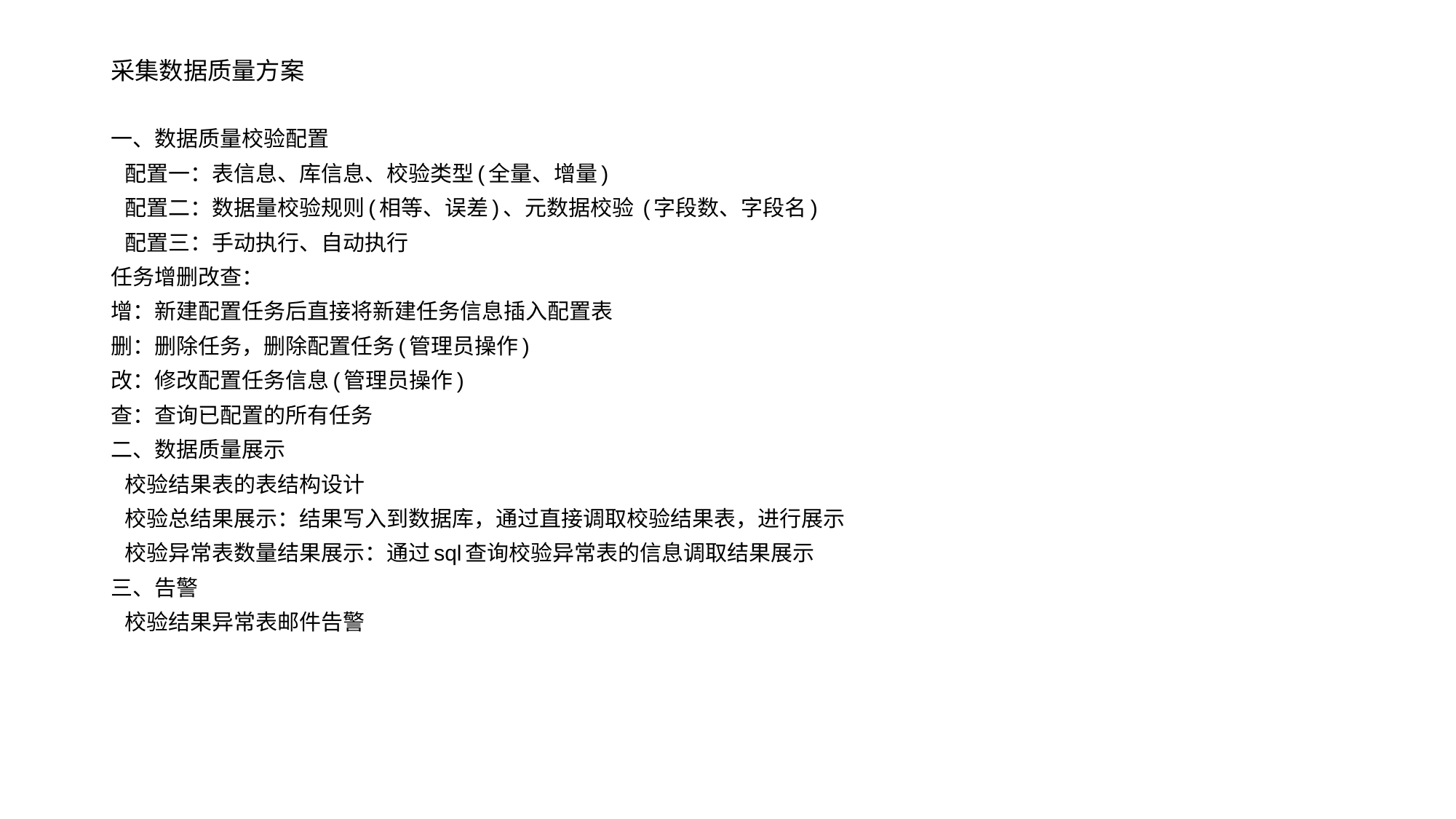

# 采集数据质量方案
一、数据质量校验配置
  配置一：表信息、库信息、校验类型(全量、增量)
  配置二：数据量校验规则(相等、误差)、元数据校验 (字段数、字段名)
  配置三：手动执行、自动执行
任务增删改查：
增：新建配置任务后直接将新建任务信息插入配置表
删：删除任务，删除配置任务(管理员操作)
改：修改配置任务信息(管理员操作)
查：查询已配置的所有任务
二、数据质量展示
  校验结果表的表结构设计
  校验总结果展示：结果写入到数据库，通过直接调取校验结果表，进行展示
  校验异常表数量结果展示：通过sql查询校验异常表的信息调取结果展示
三、告警
  校验结果异常表邮件告警